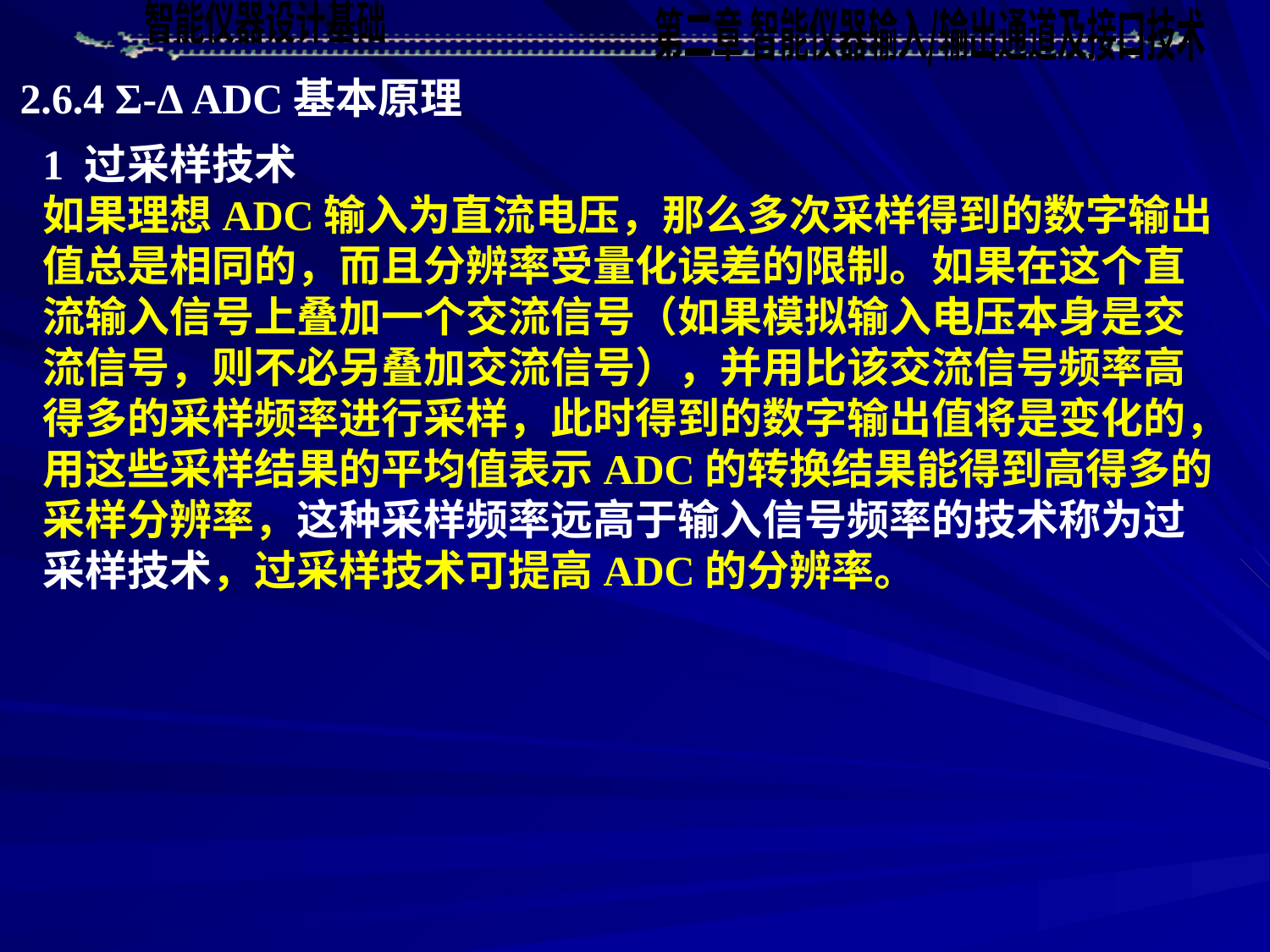

2.6.4 Σ-Δ ADC基本原理
1 过采样技术
如果理想ADC输入为直流电压，那么多次采样得到的数字输出值总是相同的，而且分辨率受量化误差的限制。如果在这个直流输入信号上叠加一个交流信号（如果模拟输入电压本身是交流信号，则不必另叠加交流信号），并用比该交流信号频率高得多的采样频率进行采样，此时得到的数字输出值将是变化的，用这些采样结果的平均值表示ADC的转换结果能得到高得多的采样分辨率，这种采样频率远高于输入信号频率的技术称为过采样技术，过采样技术可提高ADC的分辨率。